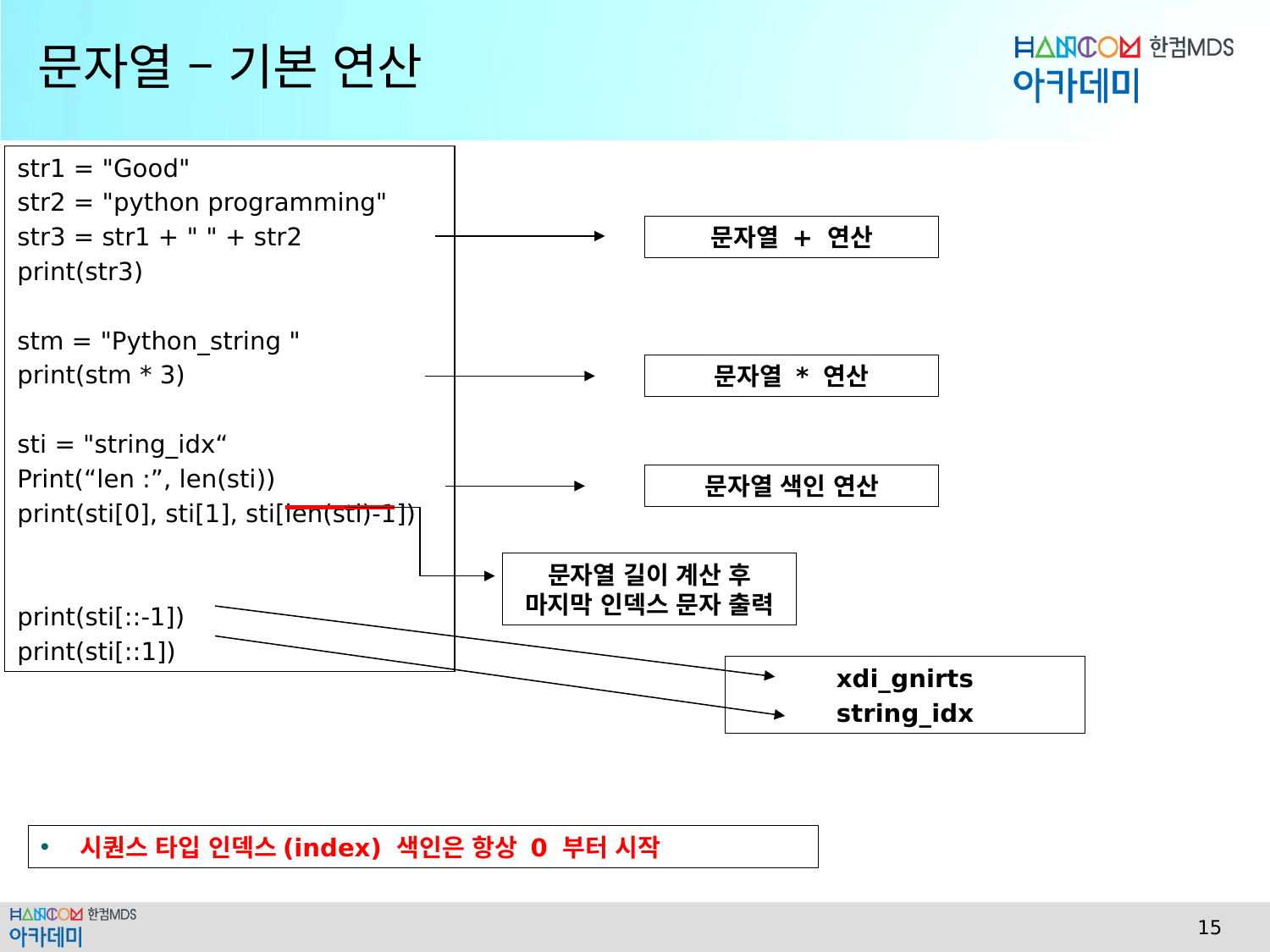

# 문자열 – 기본 연산
str1 = "Good"
str2 = "python programming"
str3 = str1 + " " + str2
print(str3)

stm = "Python_string "
print(stm * 3)

sti = "string_idx“
Print(“len :”, len(sti))
print(sti[0], sti[1], sti[len(sti)-1])

print(sti[::-1])
print(sti[::1])
문자열 + 연산
문자열 * 연산
문자열 색인 연산
문자열 길이 계산 후 마지막 인덱스 문자 출력
xdi_gnirts
string_idx
시퀀스 타입 인덱스(index) 색인은 항상 0 부터 시작
                               15